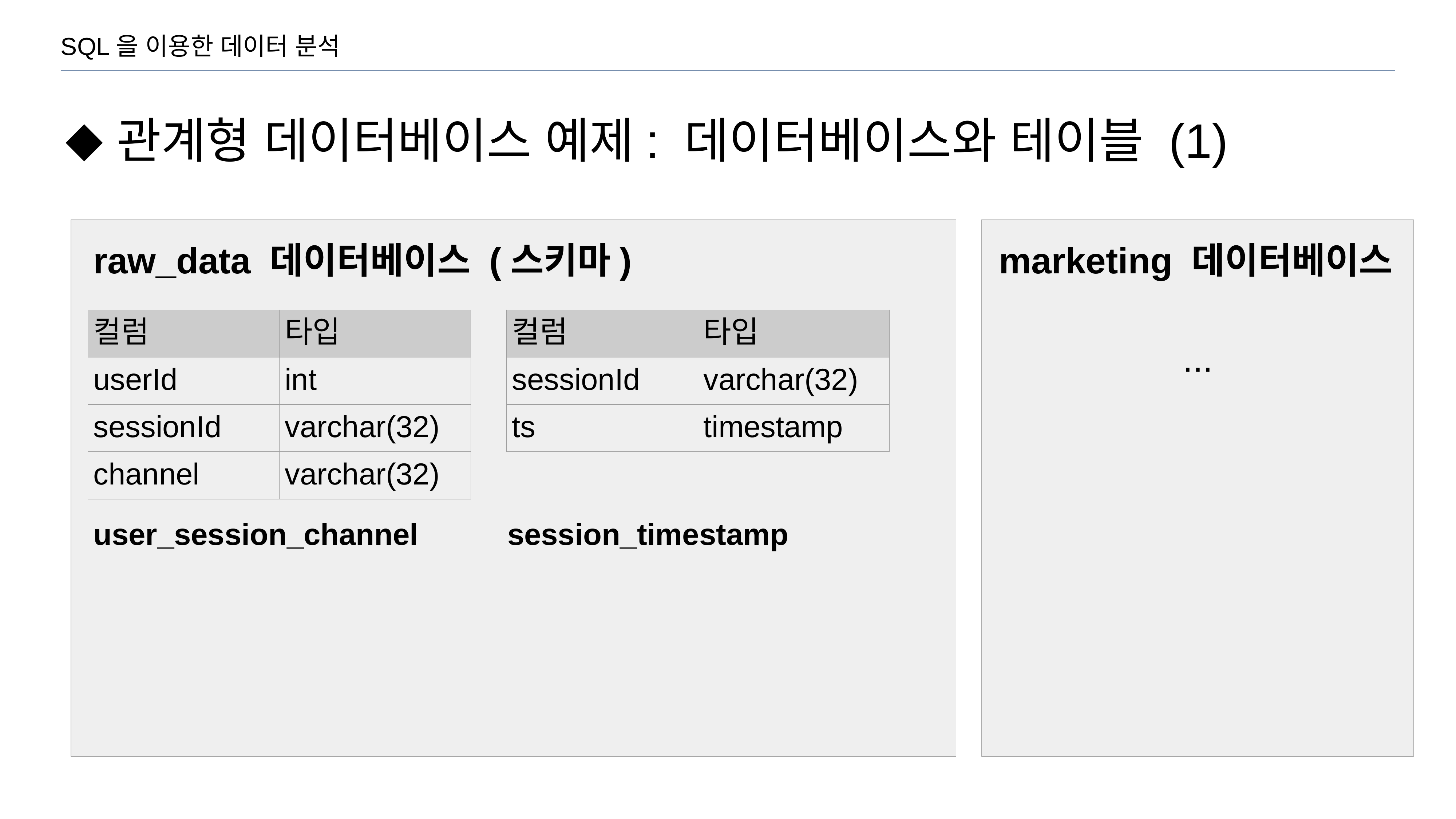

SQL을 이용한 데이터 분석
관계형 데이터베이스 예제: 데이터베이스와 테이블 (1)

raw_data 데이터베이스 (스키마)
marketing 데이터베이스
| 컬럼 | 타입 |
| --- | --- |
| userId | int |
| sessionId | varchar(32) |
| channel | varchar(32) |
| 컬럼 | 타입 |
| --- | --- |
| sessionId | varchar(32) |
| ts | timestamp |
...
user_session_channel
session_timestamp